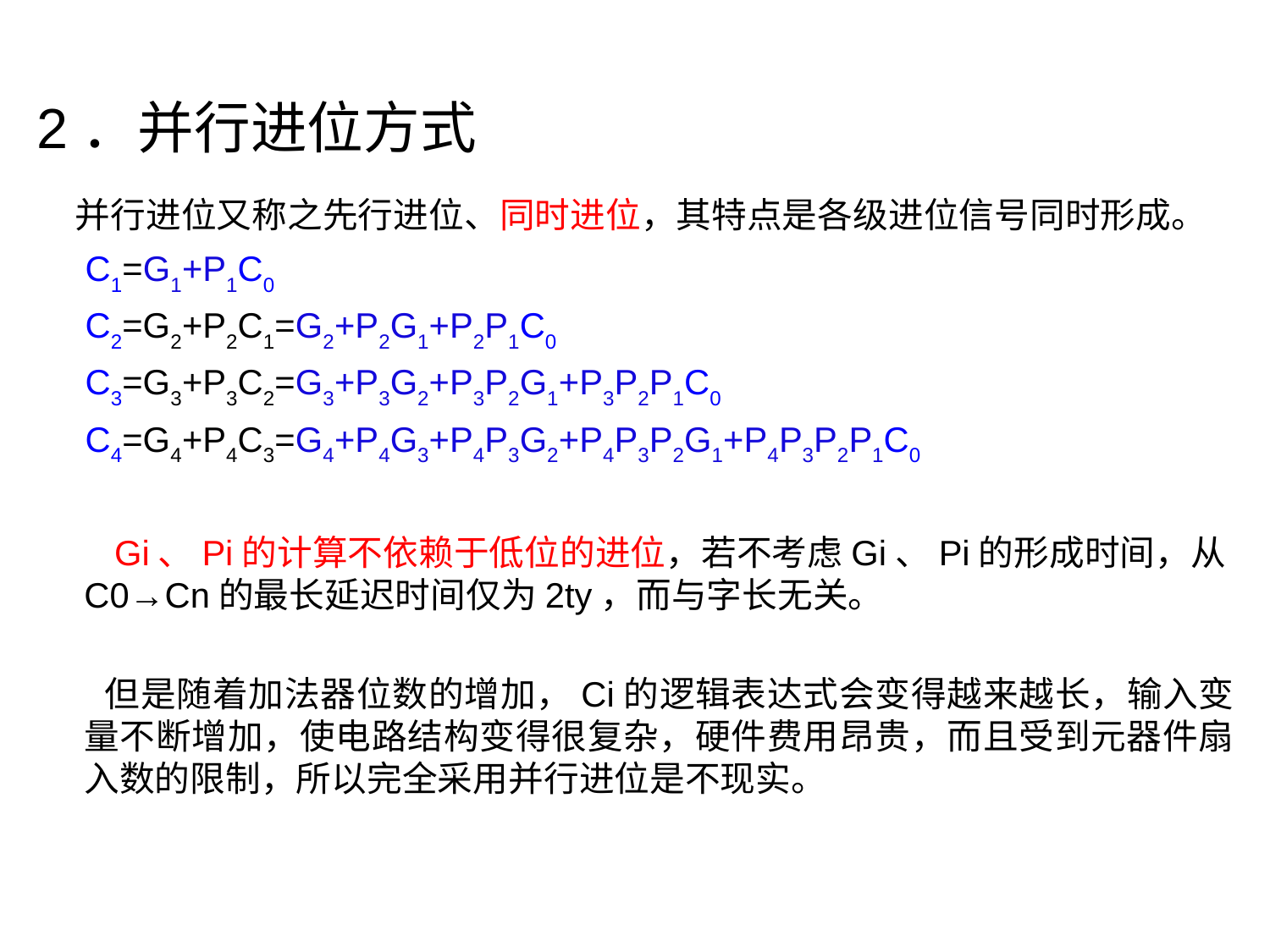

2．并行进位方式
  并行进位又称之先行进位、同时进位，其特点是各级进位信号同时形成。
     C1=G1+P1C0
     C2=G2+P2C1=G2+P2G1+P2P1C0
     C3=G3+P3C2=G3+P3G2+P3P2G1+P3P2P1C0
     C4=G4+P4C3=G4+P4G3+P4P3G2+P4P3P2G1+P4P3P2P1C0

        Gi、Pi的计算不依赖于低位的进位，若不考虑Gi、Pi的形成时间，从C0→Cn的最长延迟时间仅为2ty，而与字长无关。

       但是随着加法器位数的增加，Ci的逻辑表达式会变得越来越长，输入变量不断增加，使电路结构变得很复杂，硬件费用昂贵，而且受到元器件扇入数的限制，所以完全采用并行进位是不现实。